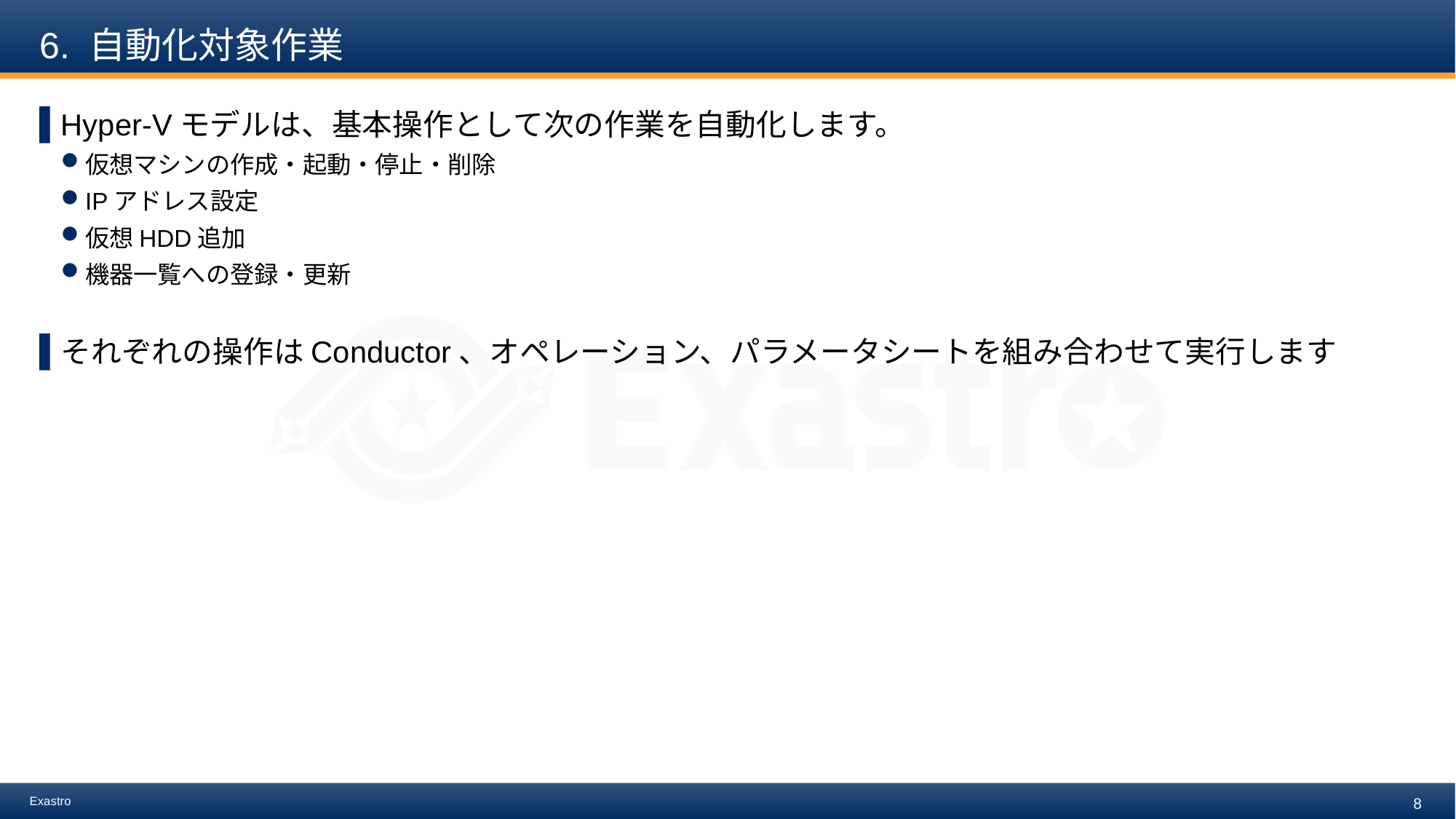

# 6. 自動化対象作業
Hyper-Vモデルは、基本操作として次の作業を自動化します。
仮想マシンの作成・起動・停止・削除
IPアドレス設定
仮想HDD追加
機器一覧への登録・更新

それぞれの操作はConductor、オペレーション、パラメータシートを組み合わせて実行します